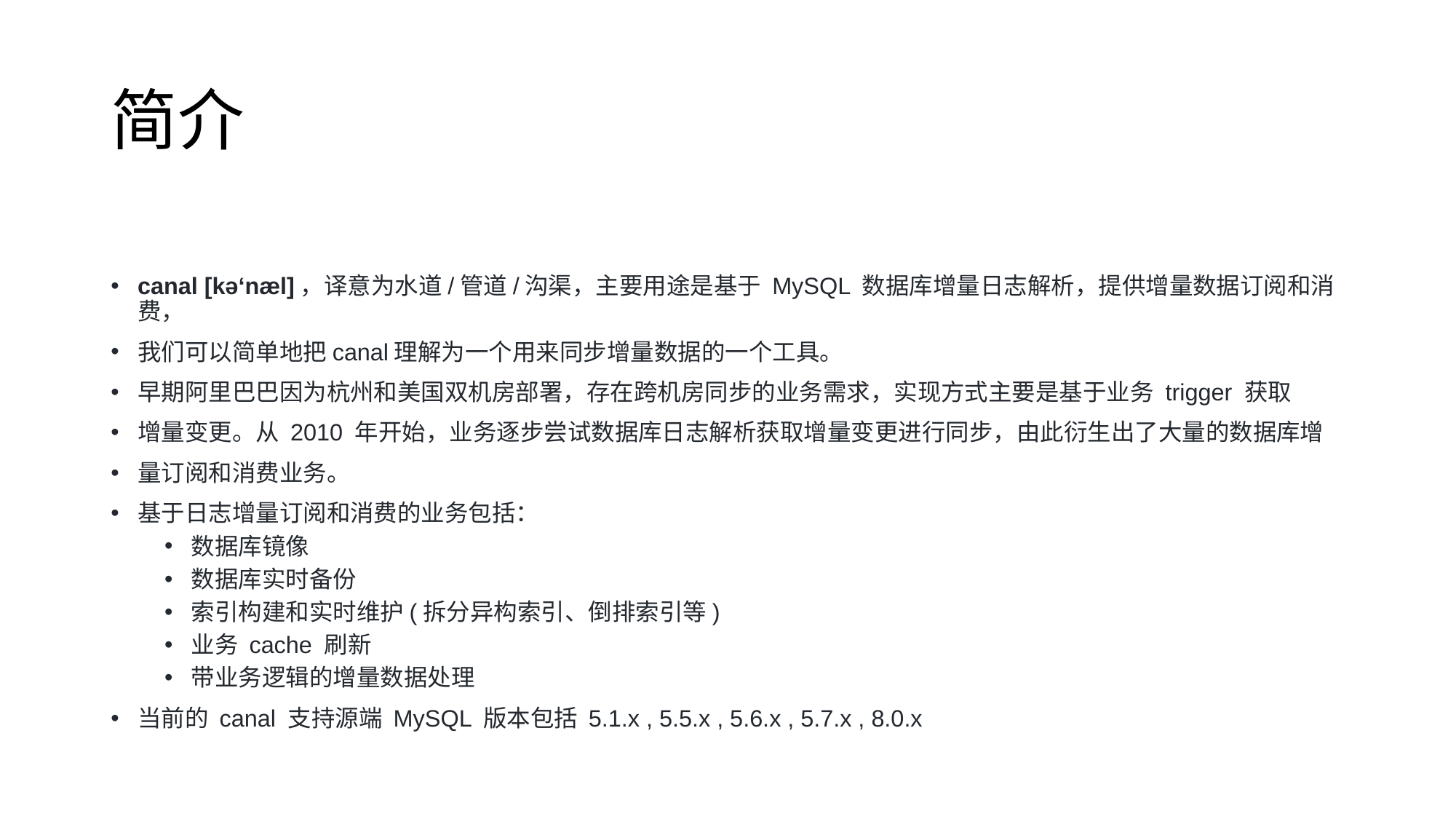

# 简介

canal [kə‘næl]，译意为水道/管道/沟渠，主要用途是基于 MySQL 数据库增量日志解析，提供增量数据订阅和消费，
我们可以简单地把canal理解为一个用来同步增量数据的一个工具。
早期阿里巴巴因为杭州和美国双机房部署，存在跨机房同步的业务需求，实现方式主要是基于业务 trigger 获取
增量变更。从 2010 年开始，业务逐步尝试数据库日志解析获取增量变更进行同步，由此衍生出了大量的数据库增
量订阅和消费业务。
基于日志增量订阅和消费的业务包括：
数据库镜像
数据库实时备份
索引构建和实时维护(拆分异构索引、倒排索引等)
业务 cache 刷新
带业务逻辑的增量数据处理
当前的 canal 支持源端 MySQL 版本包括 5.1.x , 5.5.x , 5.6.x , 5.7.x , 8.0.x